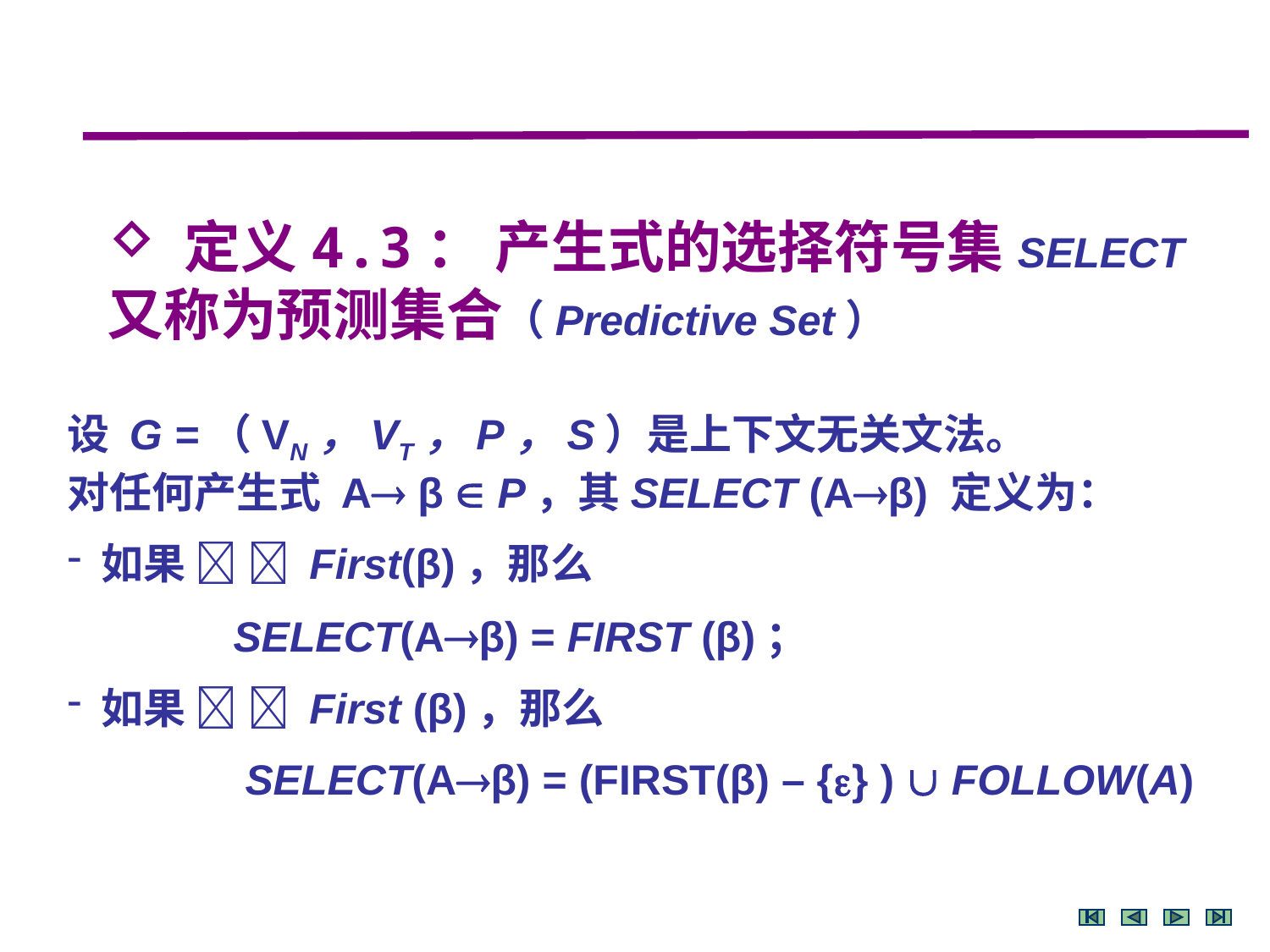

定义4.3： 产生式的选择符号集SELECT
又称为预测集合（Predictive Set）
设 G =（VN，VT，P，S）是上下文无关文法。
对任何产生式 A→ β ∈ P，其SELECT (A→β) 定义为：

 如果 ε ∉ First(β)，那么

              SELECT(A→β) = FIRST (β)；

 如果 ε ∈ First (β)，那么

               SELECT(A→β) = (FIRST(β) – {ε} ) ∪ FOLLOW(A)